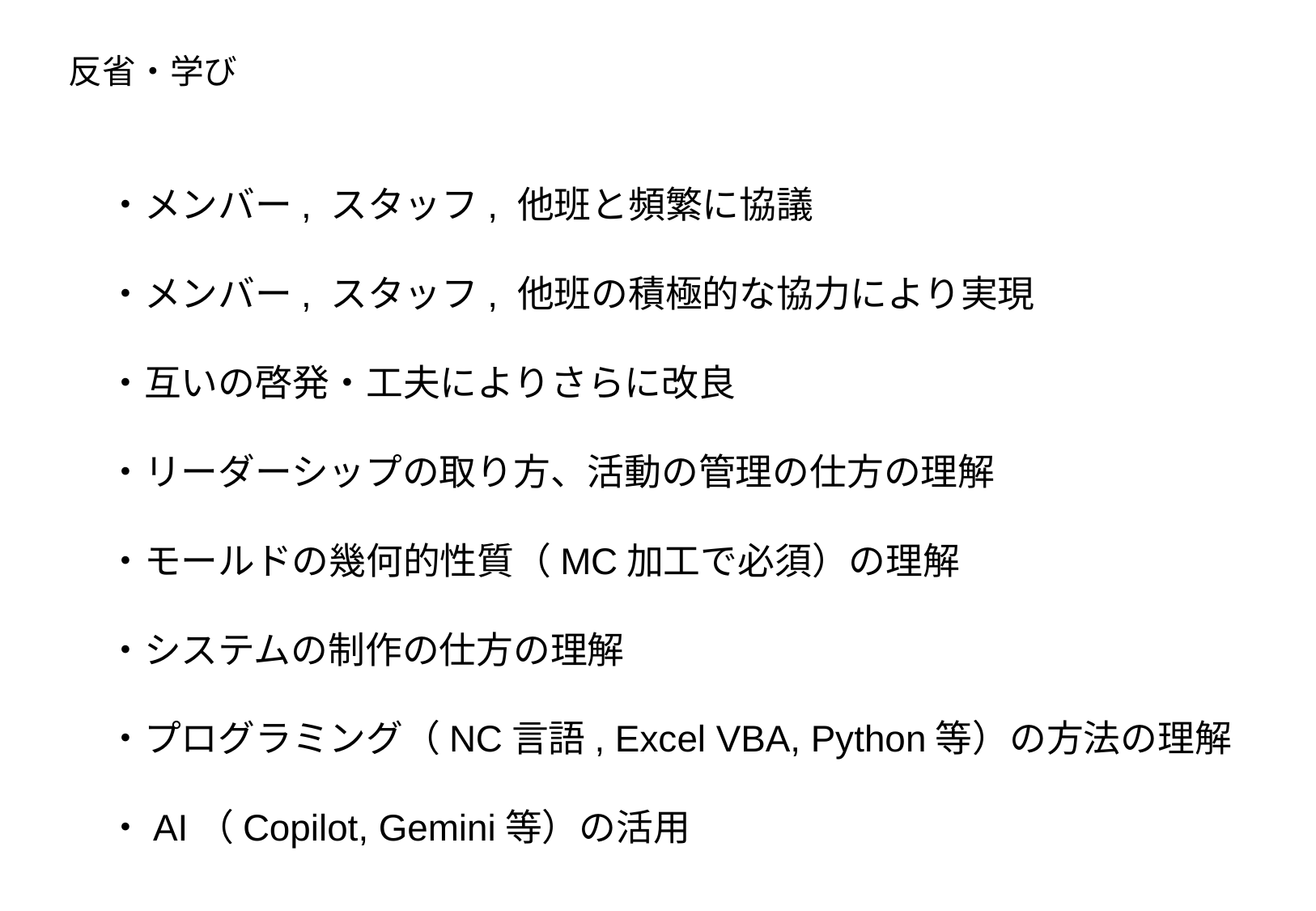

反省・学び
・メンバー, スタッフ, 他班と頻繁に協議
・メンバー, スタッフ, 他班の積極的な協力により実現
・互いの啓発・工夫によりさらに改良
・リーダーシップの取り方、活動の管理の仕方の理解
・モールドの幾何的性質（MC加工で必須）の理解
・システムの制作の仕方の理解
・プログラミング（NC言語, Excel VBA, Python等）の方法の理解
・AI（Copilot, Gemini等）の活用